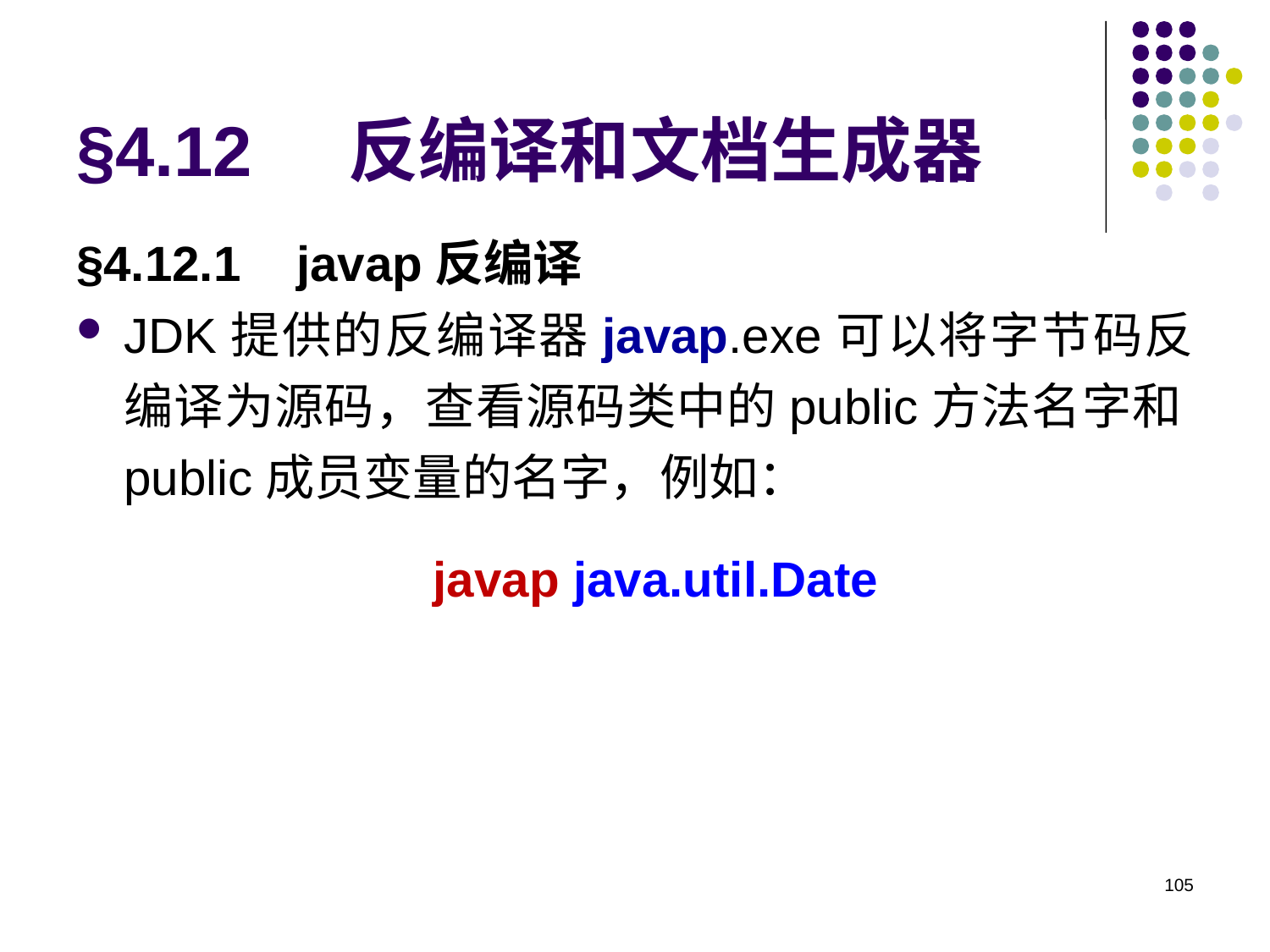

# §4.12    反编译和文档生成器
§4.12.1    javap反编译
JDK提供的反编译器javap.exe可以将字节码反编译为源码，查看源码类中的public方法名字和public成员变量的名字，例如：
    javap java.util.Date

105